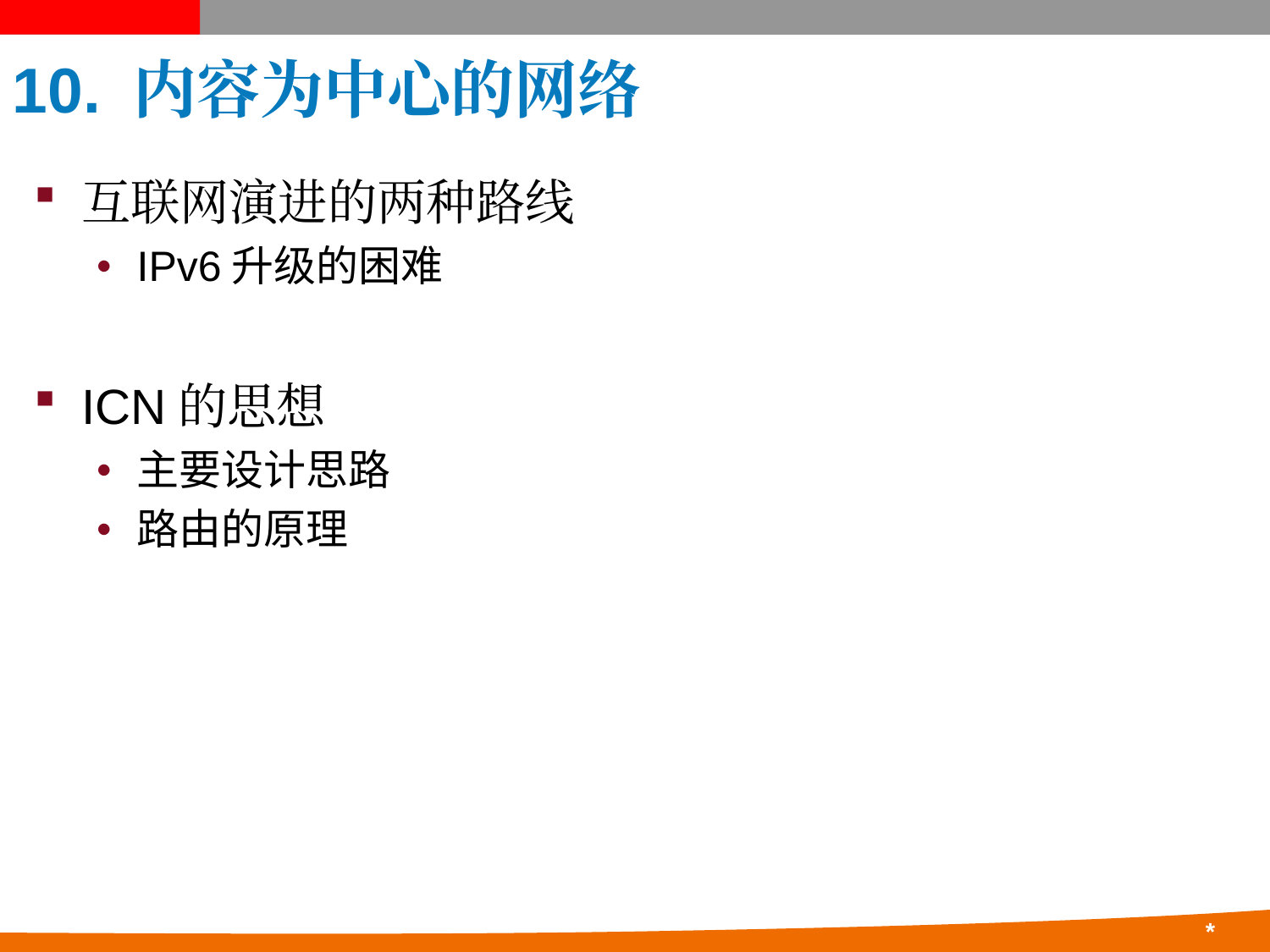

# 10. 内容为中心的网络
互联网演进的两种路线
IPv6升级的困难

ICN的思想
主要设计思路
路由的原理